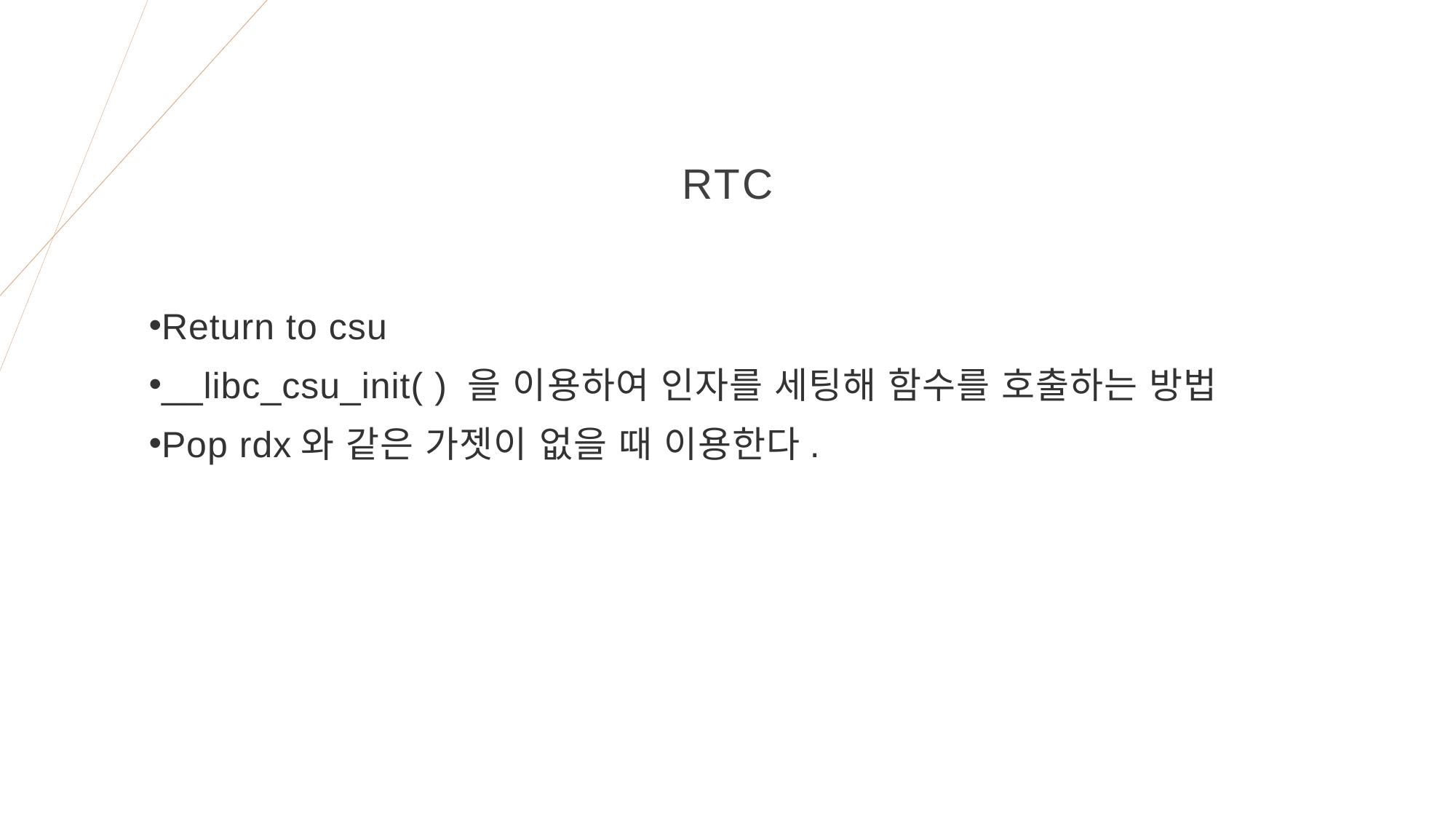

# rtc
Return to csu
__libc_csu_init( ) 을 이용하여 인자를 세팅해 함수를 호출하는 방법
Pop rdx와 같은 가젯이 없을 때 이용한다.